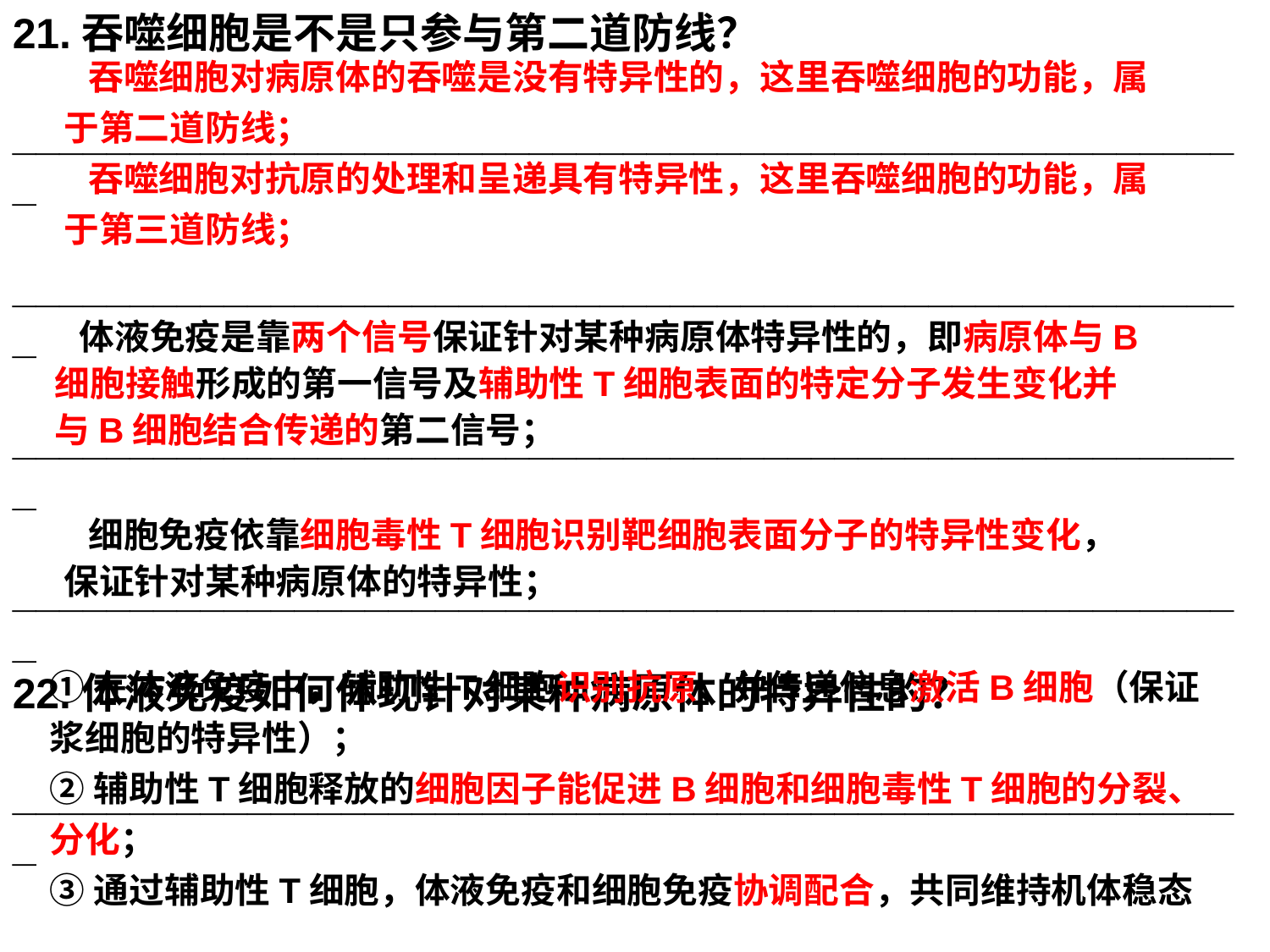

21.吞噬细胞是不是只参与第二道防线？
  _____________________________________________________
  _____________________________________________________
  _____________________________________________________
  _____________________________________________________
22.体液免疫如何体现针对某种病原体的特异性的？
  _____________________________________________________
  _____________________________________________________
  _____________________________________________________
23.细胞免疫如何体现针对某种病原体的特异性的？
  _____________________________________________________
  _____________________________________________________
24.简述免疫调节中辅助性T细胞的关键调控作用？
  _____________________________________________________
  _____________________________________________________
  _____________________________________________________
  _____________________________________________________
  吞噬细胞对病原体的吞噬是没有特异性的，这里吞噬细胞的功能，属于第二道防线；
  吞噬细胞对抗原的处理和呈递具有特异性，这里吞噬细胞的功能，属于第三道防线；
  体液免疫是靠两个信号保证针对某种病原体特异性的，即病原体与B细胞接触形成的第一信号及辅助性T细胞表面的特定分子发生变化并与B细胞结合传递的第二信号；
  细胞免疫依靠细胞毒性T细胞识别靶细胞表面分子的特异性变化，保证针对某种病原体的特异性；
①在体液免疫中，辅助性T细胞识别抗原、并传递信息激活B细胞（保证浆细胞的特异性）；
②辅助性T细胞释放的细胞因子能促进B细胞和细胞毒性T细胞的分裂、分化；
③通过辅助性T细胞，体液免疫和细胞免疫协调配合，共同维持机体稳态